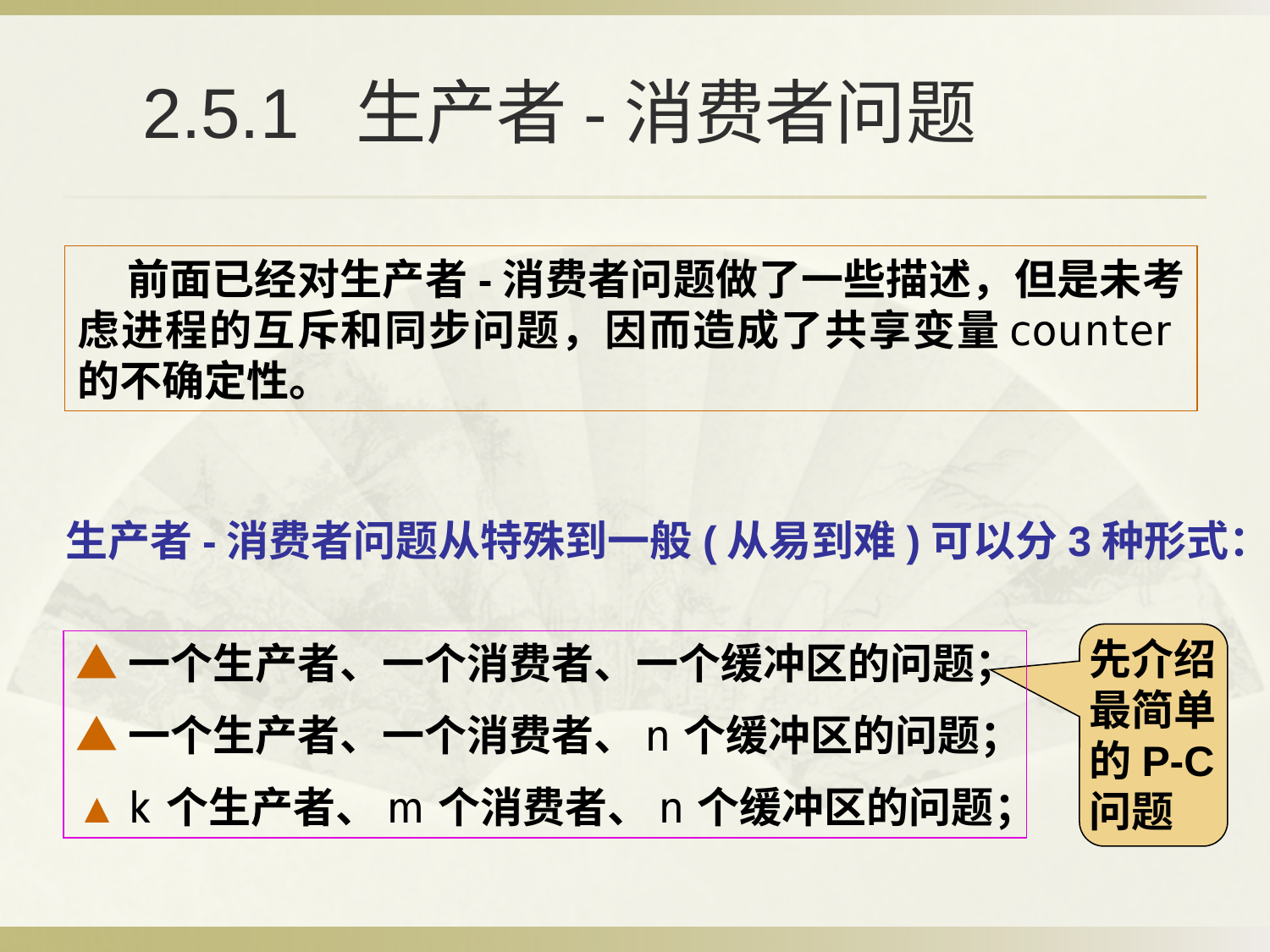

# 2.5.1  生产者-消费者问题
    前面已经对生产者-消费者问题做了一些描述，但是未考虑进程的互斥和同步问题，因而造成了共享变量counter的不确定性。
生产者-消费者问题从特殊到一般(从易到难)可以分3种形式：
先介绍最简单的P-C问题
▲一个生产者、一个消费者、一个缓冲区的问题；
▲一个生产者、一个消费者、n个缓冲区的问题；
▲ k个生产者、m个消费者、n个缓冲区的问题；
54